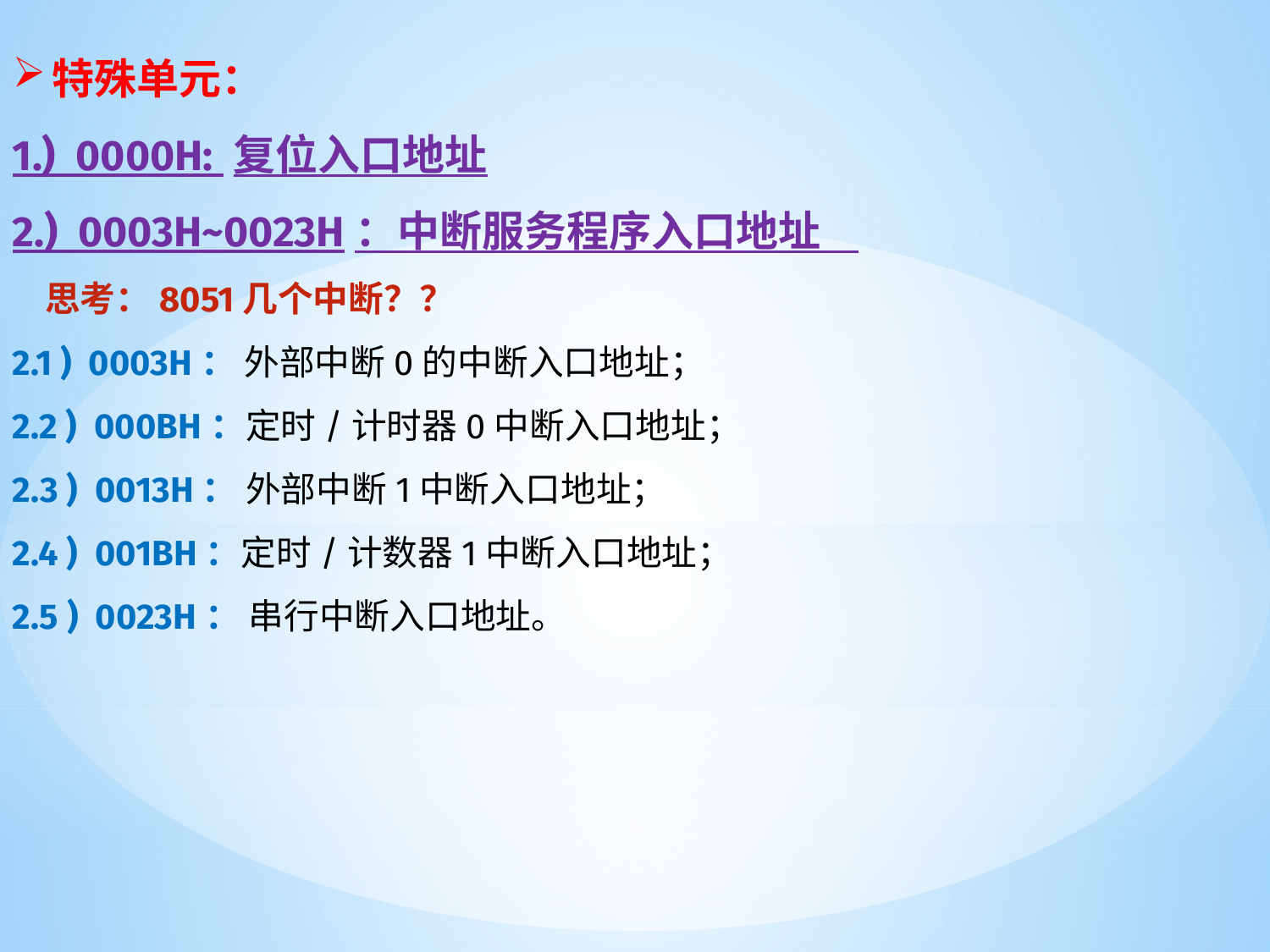

特殊单元：
1.)  0000H: 复位入口地址
2.)  0003H~0023H：中断服务程序入口地址
   思考：8051几个中断？？
2.1 )  0003H： 外部中断0的中断入口地址；
2.2 )  000BH：定时/计时器0中断入口地址；
2.3 )  0013H： 外部中断1中断入口地址；
2.4 )  001BH：定时/计数器1中断入口地址；
2.5 )  0023H： 串行中断入口地址。